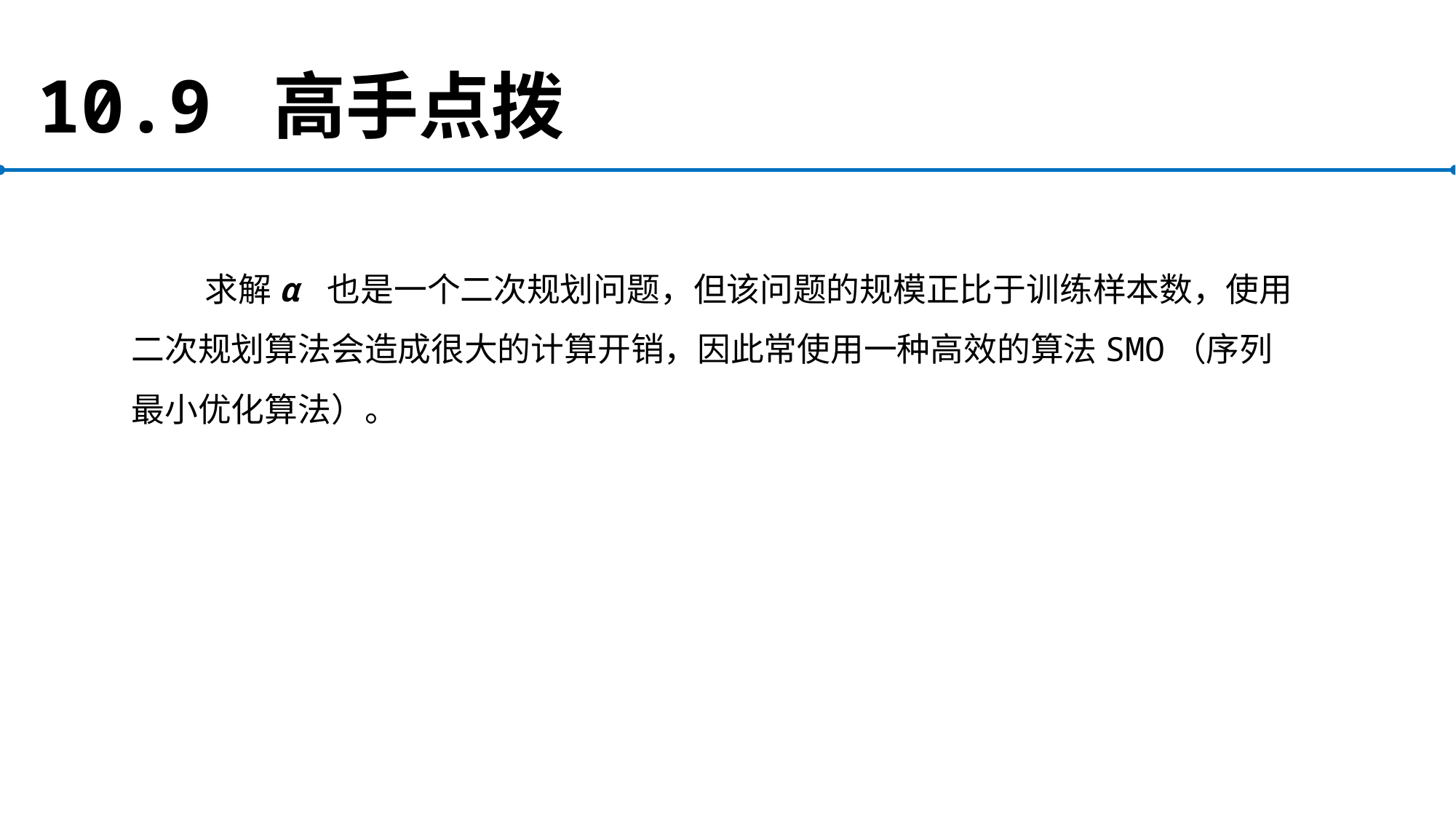

# 10.9 高手点拨
求解α 也是一个二次规划问题，但该问题的规模正比于训练样本数，使用二次规划算法会造成很大的计算开销，因此常使用一种高效的算法SMO（序列最小优化算法）。